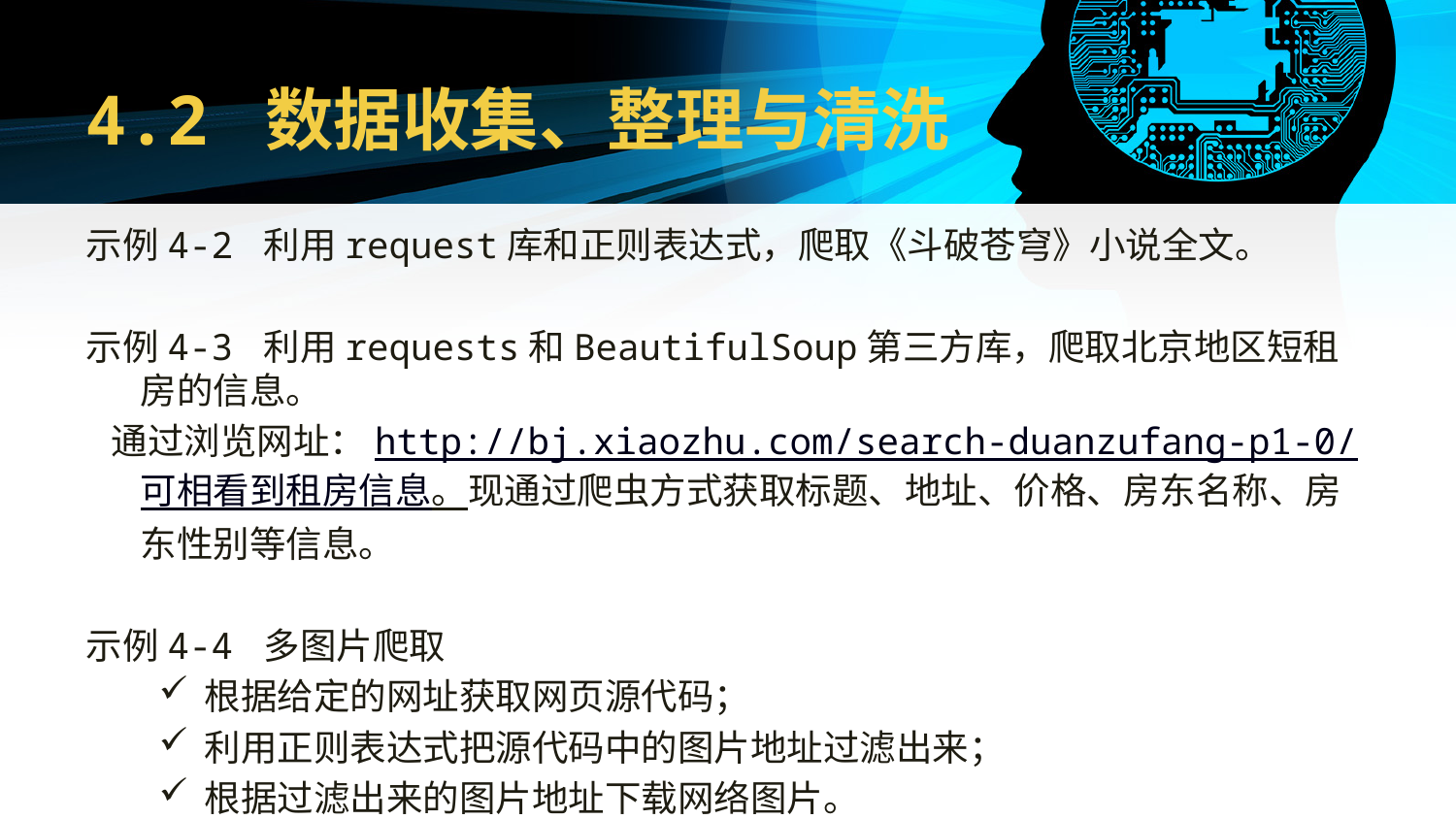

# 4.2 数据收集、整理与清洗
示例4-2 利用request库和正则表达式，爬取《斗破苍穹》小说全文。

示例4-3 利用requests和BeautifulSoup第三方库，爬取北京地区短租房的信息。
  通过浏览网址：http://bj.xiaozhu.com/search-duanzufang-p1-0/可相看到租房信息。现通过爬虫方式获取标题、地址、价格、房东名称、房东性别等信息。

示例4-4 多图片爬取
根据给定的网址获取网页源代码；
利用正则表达式把源代码中的图片地址过滤出来；
根据过滤出来的图片地址下载网络图片。